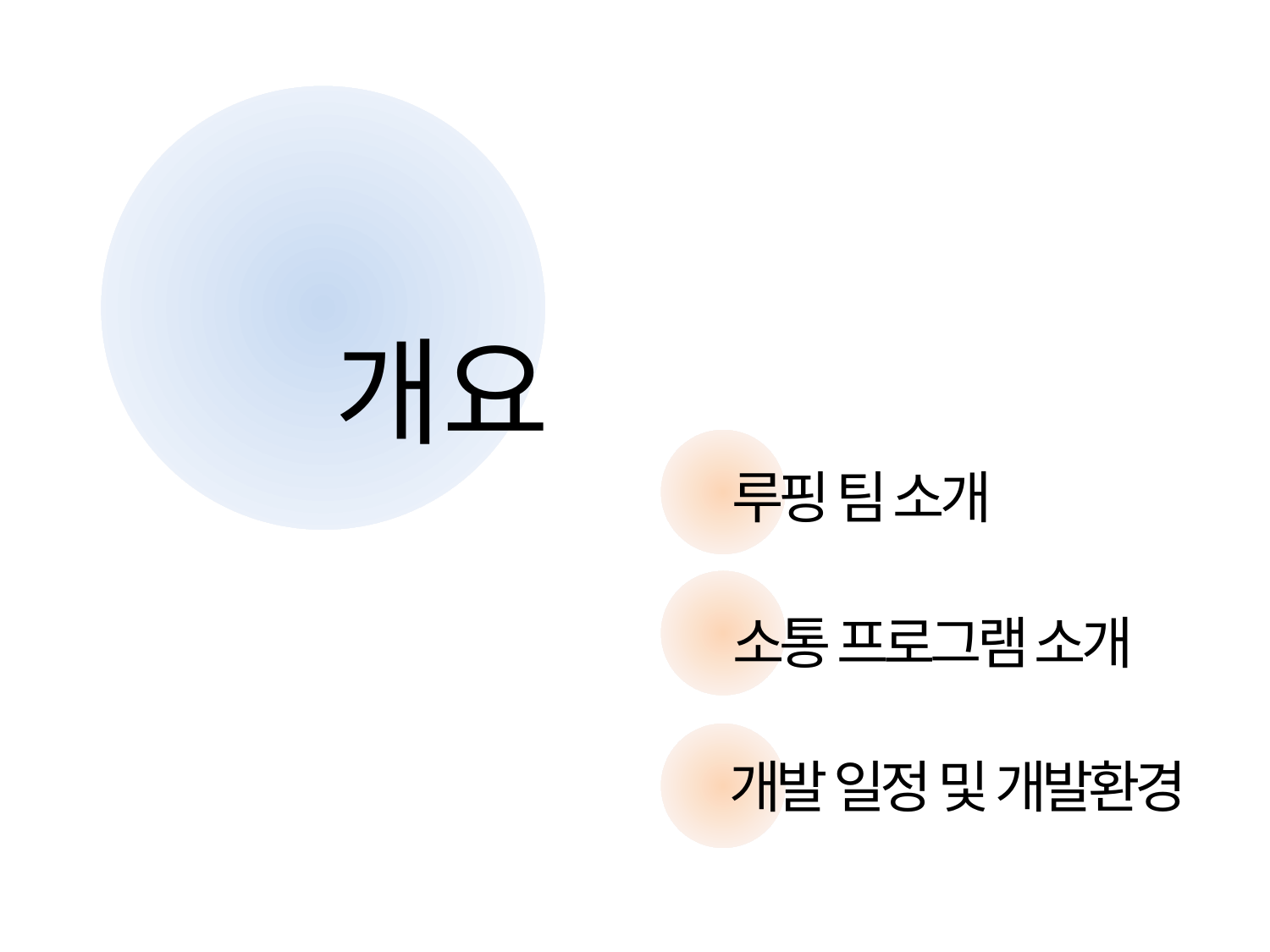

개요

루핑 팀 소개

소통 프로그램 소개

개발 일정 및 개발환경